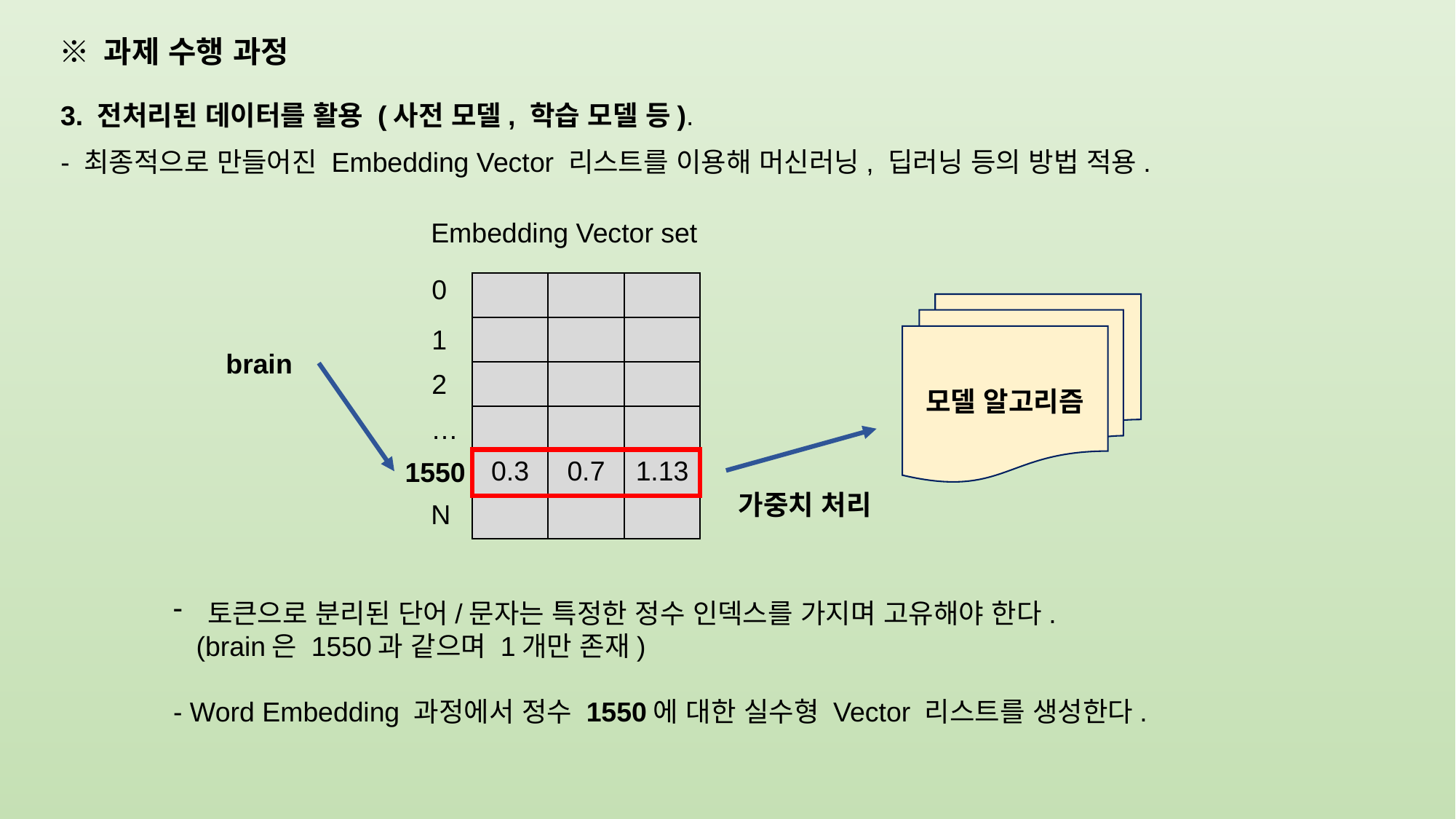

※ 과제 수행 과정
3. 전처리된 데이터를 활용 (사전 모델, 학습 모델 등).
- 최종적으로 만들어진 Embedding Vector 리스트를 이용해 머신러닝, 딥러닝 등의 방법 적용.
Embedding Vector set
0
|  |  |  |
| --- | --- | --- |
|  |  |  |
|  |  |  |
|  |  |  |
| 0.3 | 0.7 | 1.13 |
|  |  |  |
모델 알고리즘
1
brain
2
…
1550

가중치 처리
N
토큰으로 분리된 단어/문자는 특정한 정수 인덱스를 가지며 고유해야 한다.
   (brain은 1550과 같으며 1개만 존재)

- Word Embedding 과정에서 정수 1550에 대한 실수형 Vector 리스트를 생성한다.